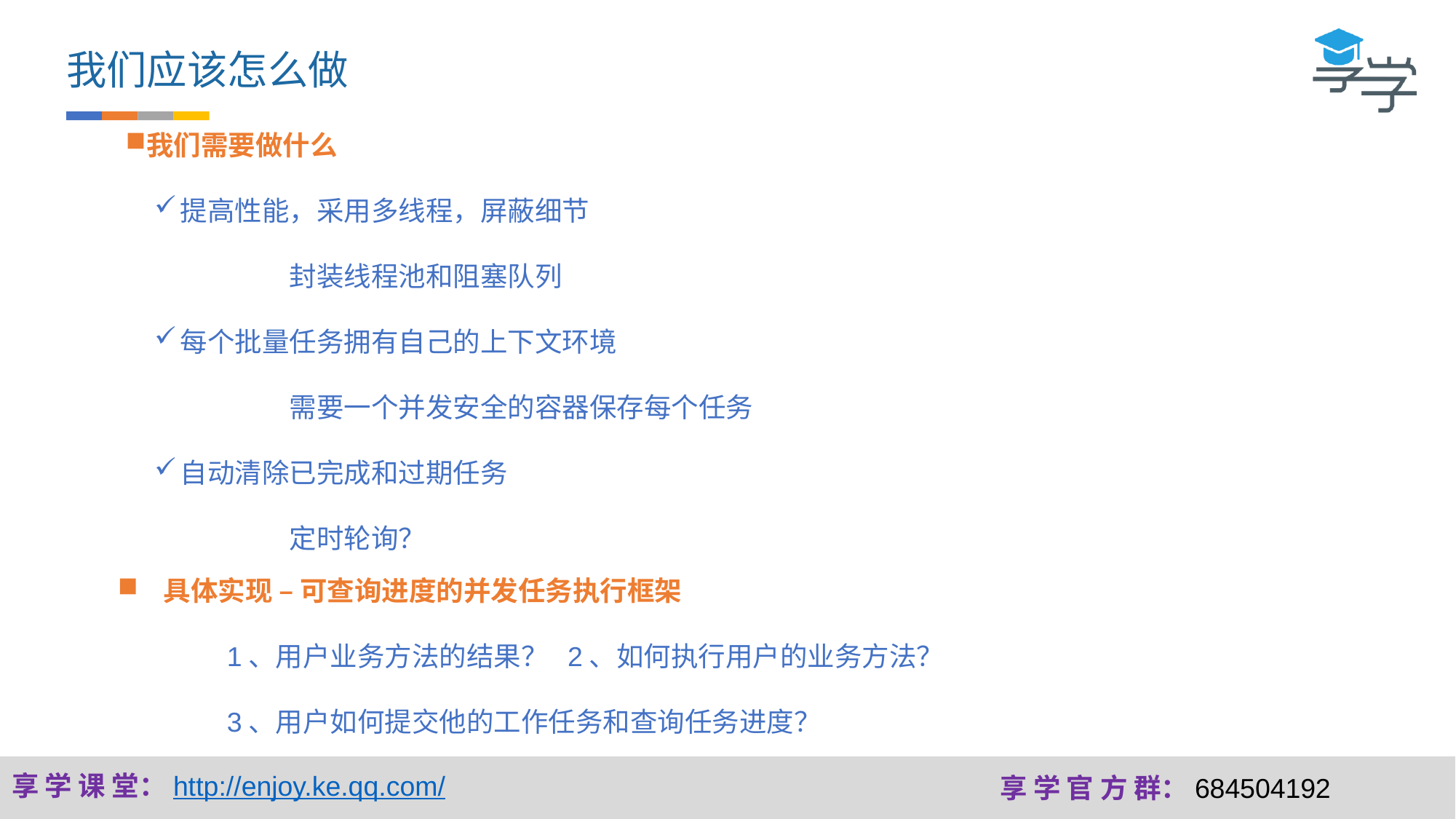

我们应该怎么做

我们需要做什么

提高性能，采用多线程，屏蔽细节

	封装线程池和阻塞队列

每个批量任务拥有自己的上下文环境

	需要一个并发安全的容器保存每个任务

自动清除已完成和过期任务

	定时轮询？

   具体实现 – 可查询进度的并发任务执行框架

	1、用户业务方法的结果？  2、如何执行用户的业务方法？

	3、用户如何提交他的工作任务和查询任务进度？